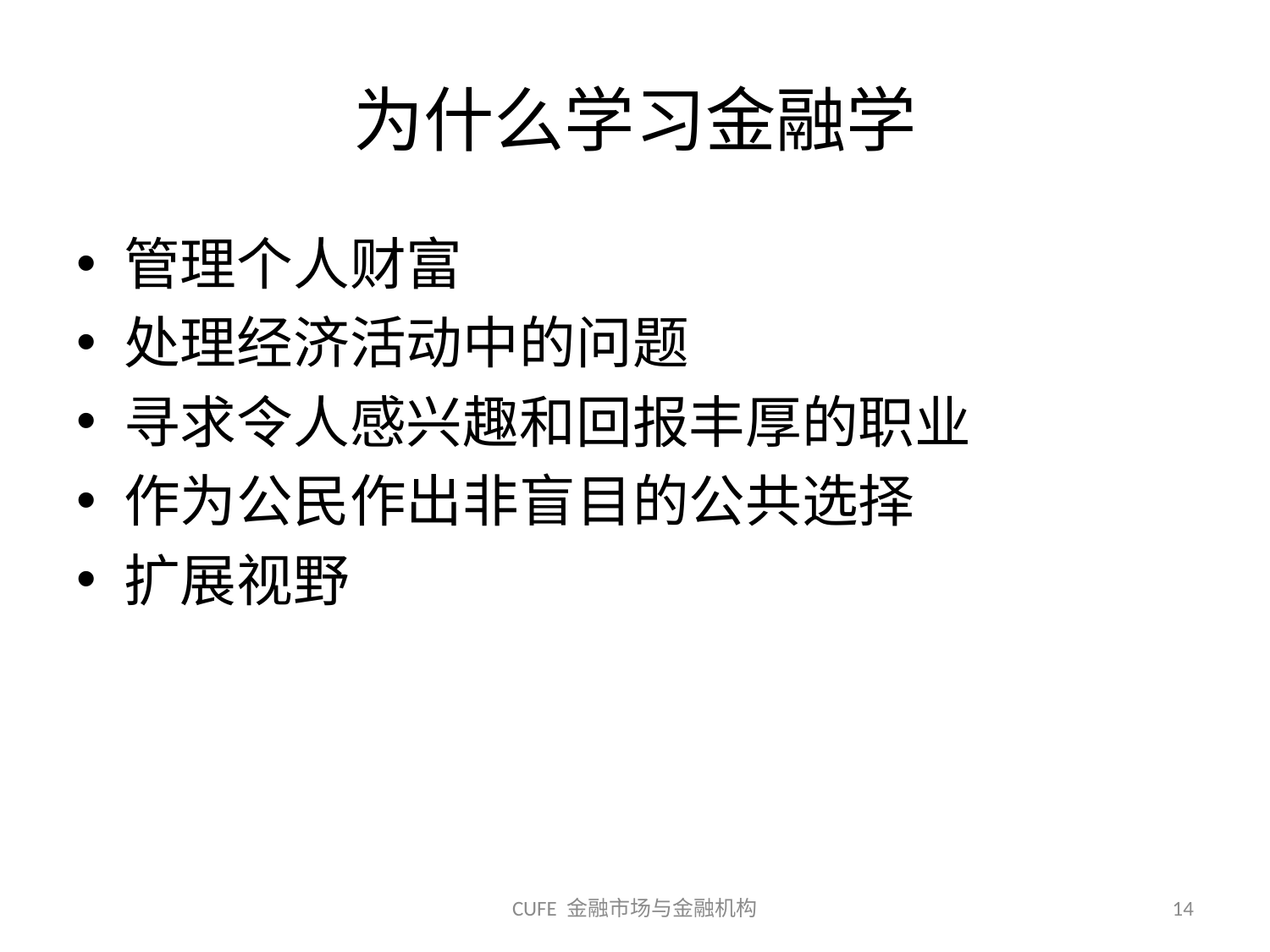

# 为什么学习金融学
管理个人财富
处理经济活动中的问题
寻求令人感兴趣和回报丰厚的职业
作为公民作出非盲目的公共选择
扩展视野
CUFE 金融市场与金融机构
14